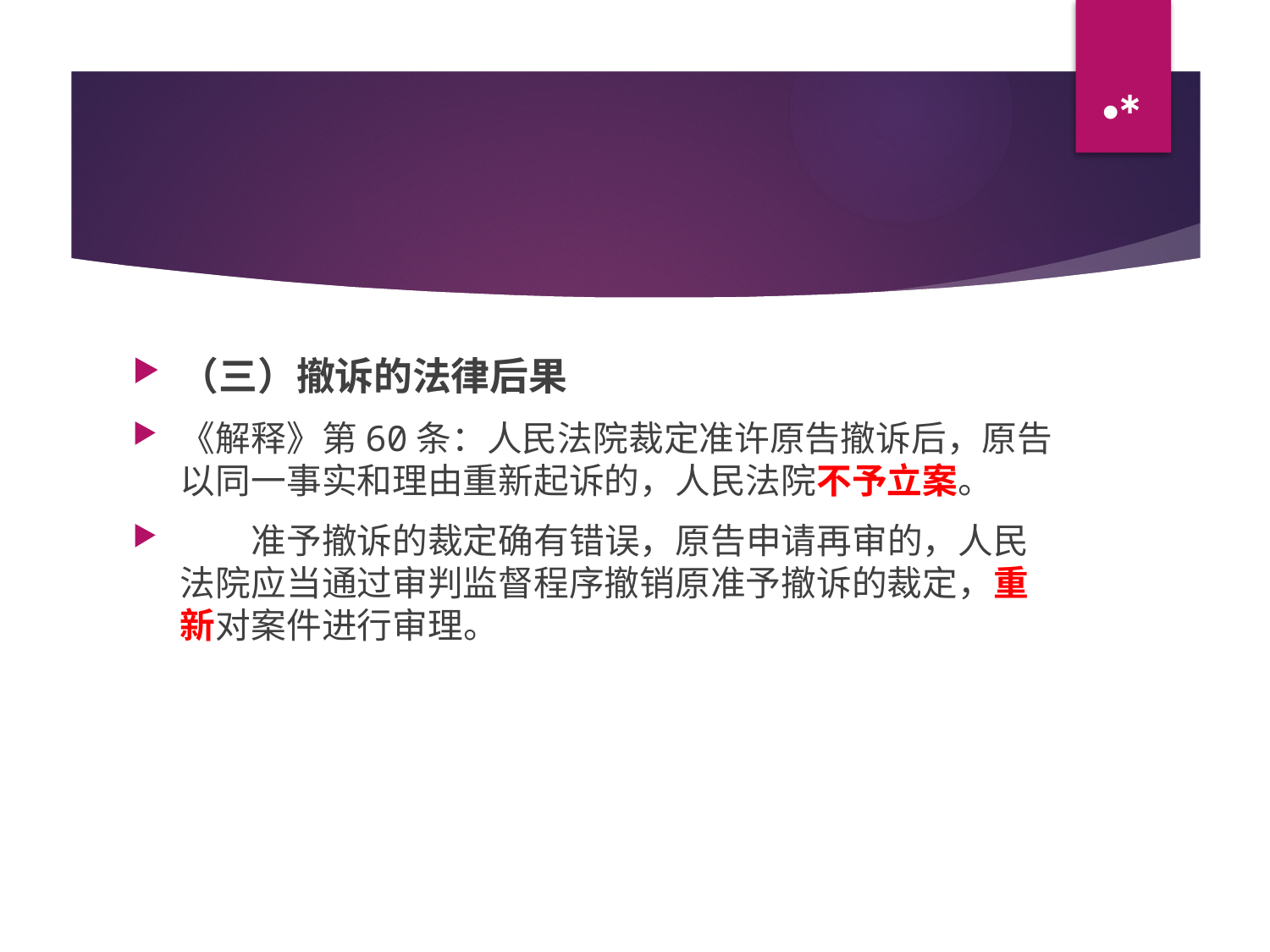

*
#
（三）撤诉的法律后果
《解释》第60条：人民法院裁定准许原告撤诉后，原告以同一事实和理由重新起诉的，人民法院不予立案。
　　准予撤诉的裁定确有错误，原告申请再审的，人民法院应当通过审判监督程序撤销原准予撤诉的裁定，重新对案件进行审理。